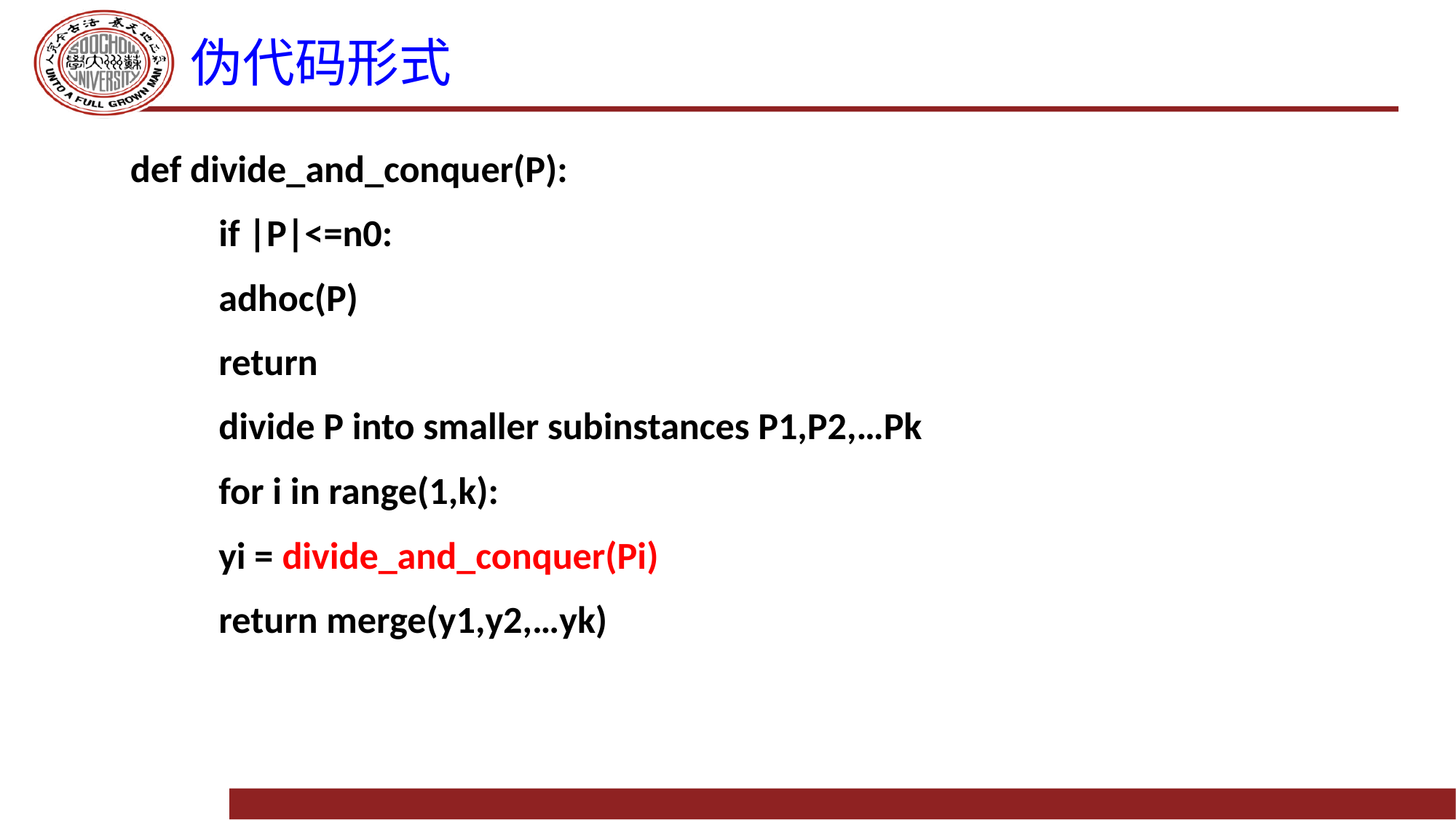

# 伪代码形式
def divide_and_conquer(P):
	if |P|<=n0:
		adhoc(P)
		return
	divide P into smaller subinstances P1,P2,…Pk
	for i in range(1,k):
		yi = divide_and_conquer(Pi)
	return merge(y1,y2,…yk)